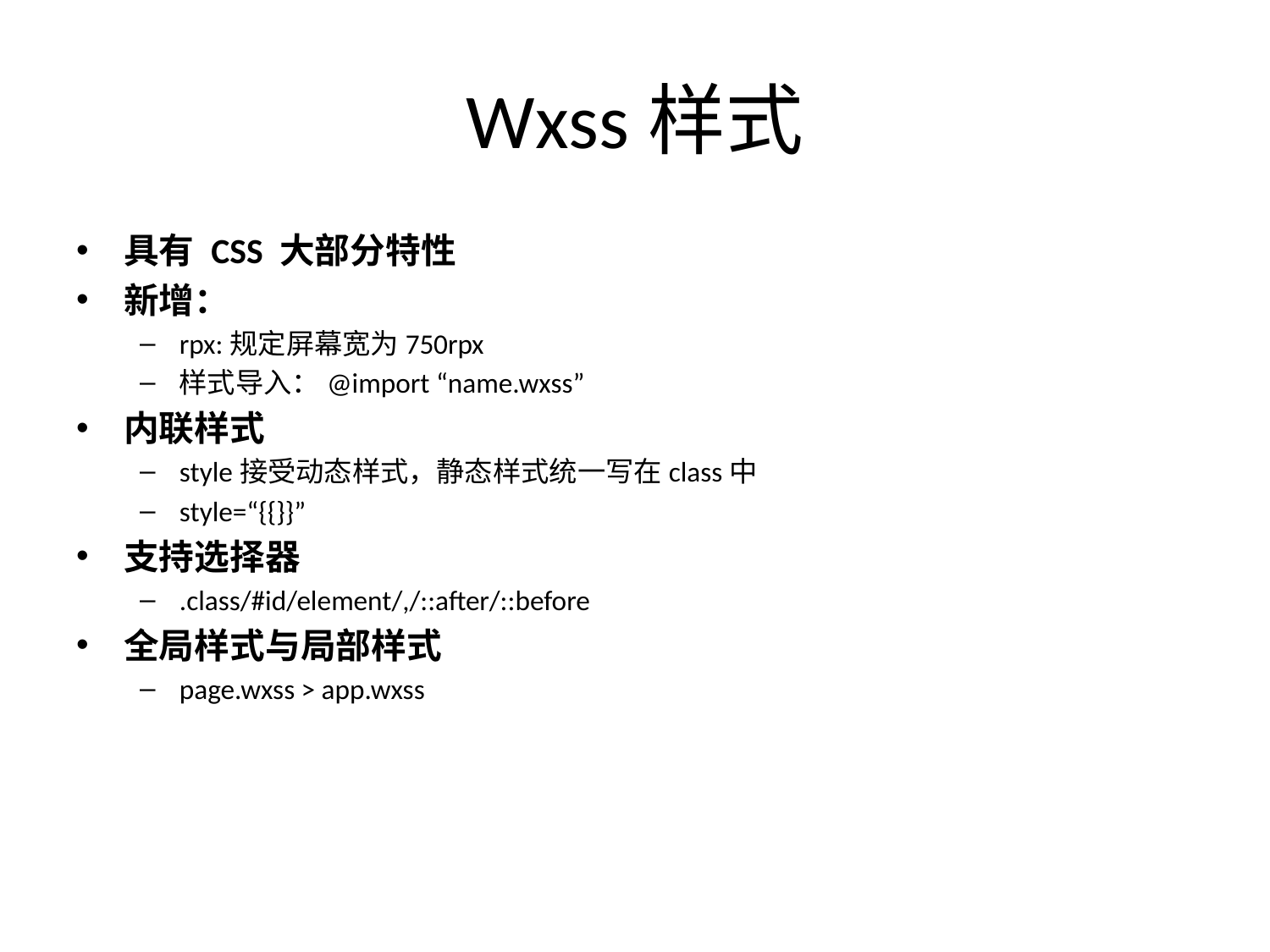

# Wxss样式
具有 CSS 大部分特性
新增：
rpx:规定屏幕宽为750rpx
样式导入：@import “name.wxss”
内联样式
style接受动态样式，静态样式统一写在class中
style=“{{}}”
支持选择器
.class/#id/element/,/::after/::before
全局样式与局部样式
page.wxss > app.wxss